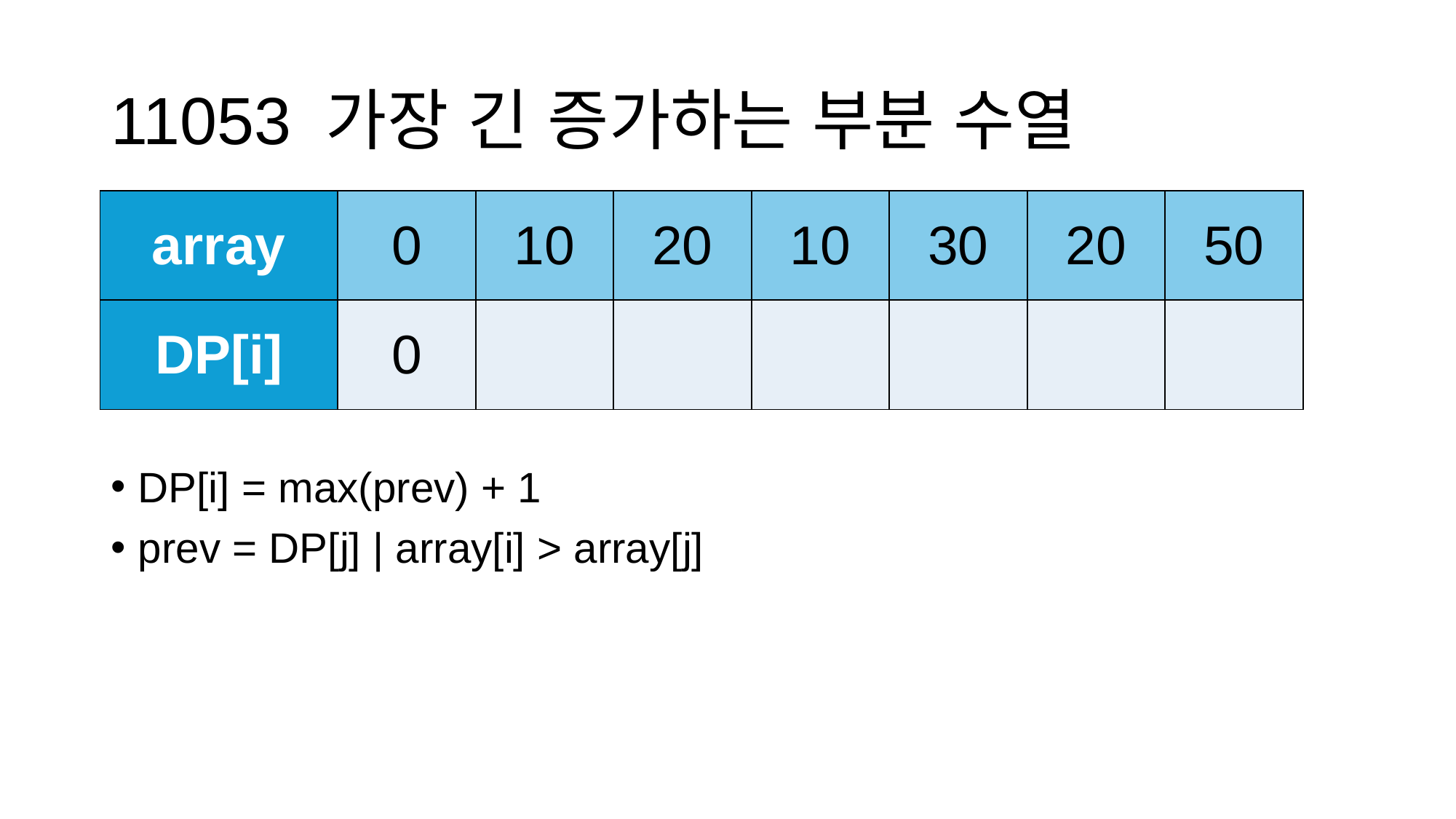

# 11053 가장 긴 증가하는 부분 수열
| array | 0 | 10 | 20 | 10 | 30 | 20 | 50 |
| --- | --- | --- | --- | --- | --- | --- | --- |
| DP[i] | 0 |  |  |  |  |  |  |
DP[i] = max(prev) + 1
prev = DP[j] | array[i] > array[j]